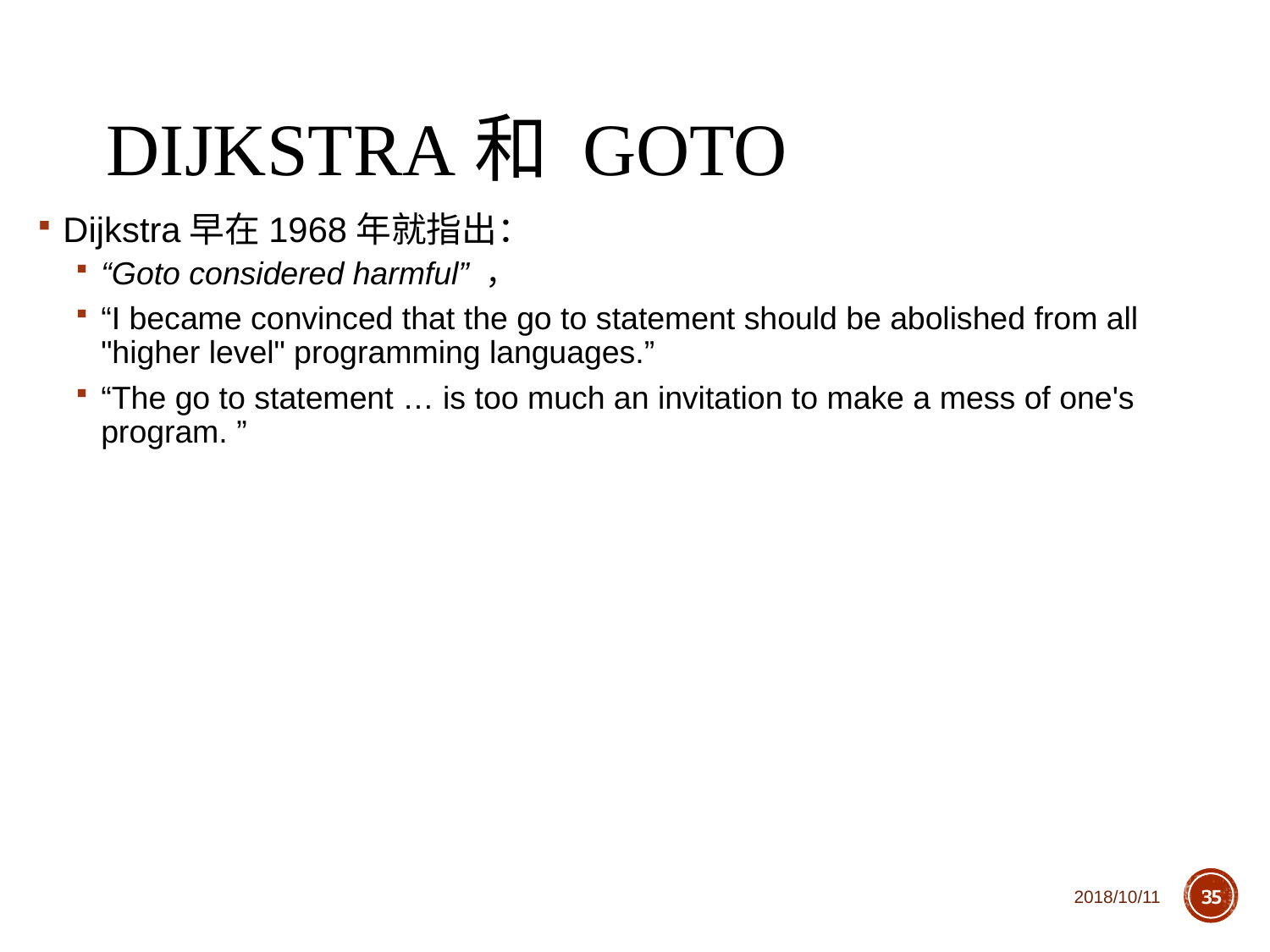

# Dijkstra和 goto
Dijkstra早在1968年就指出：
“Goto considered harmful” ，
“I became convinced that the go to statement should be abolished from all "higher level" programming languages.”
“The go to statement … is too much an invitation to make a mess of one's program. ”
2018/10/11
35